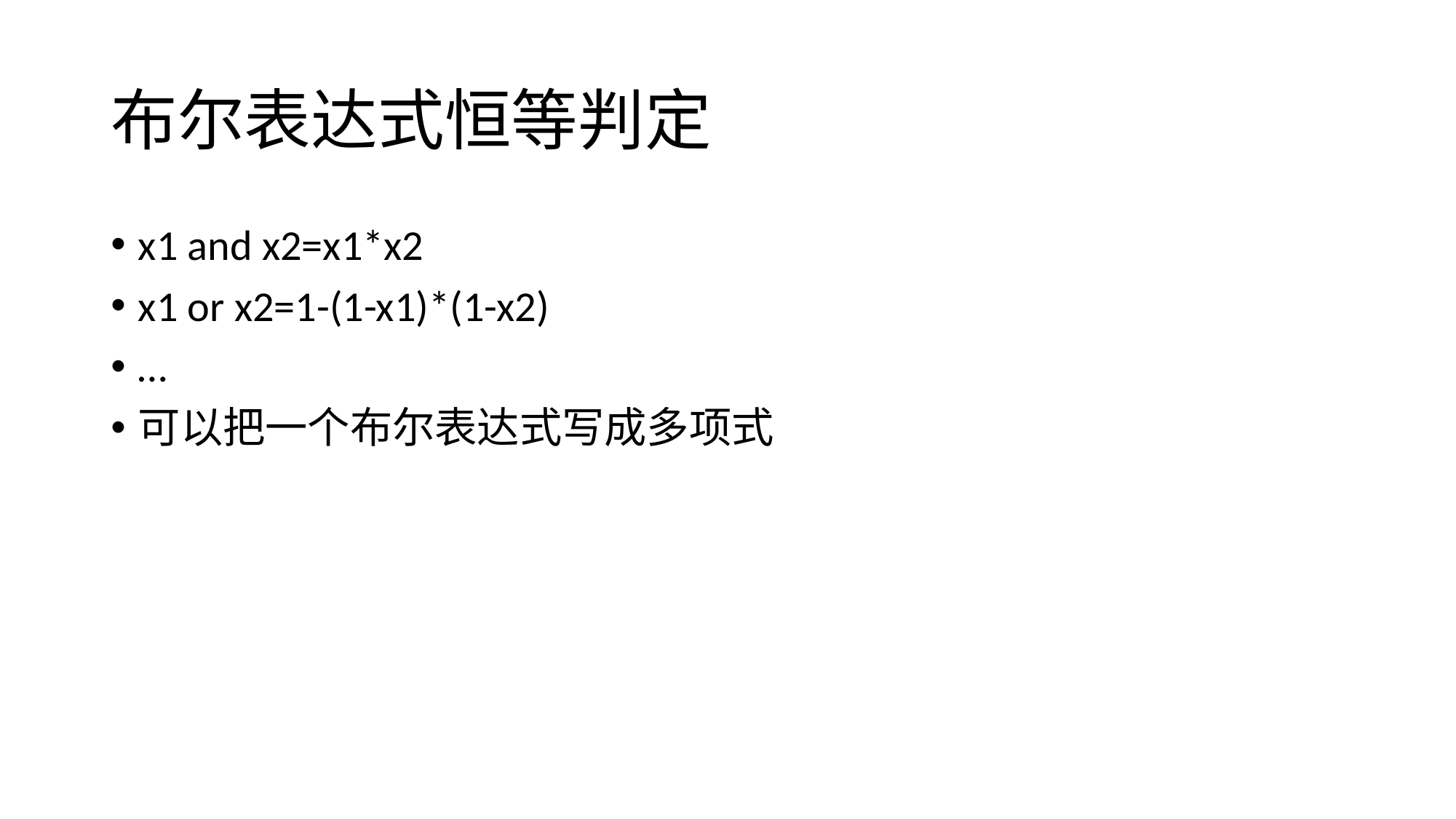

# 布尔表达式恒等判定
x1 and x2=x1*x2
x1 or x2=1-(1-x1)*(1-x2)
…
可以把一个布尔表达式写成多项式